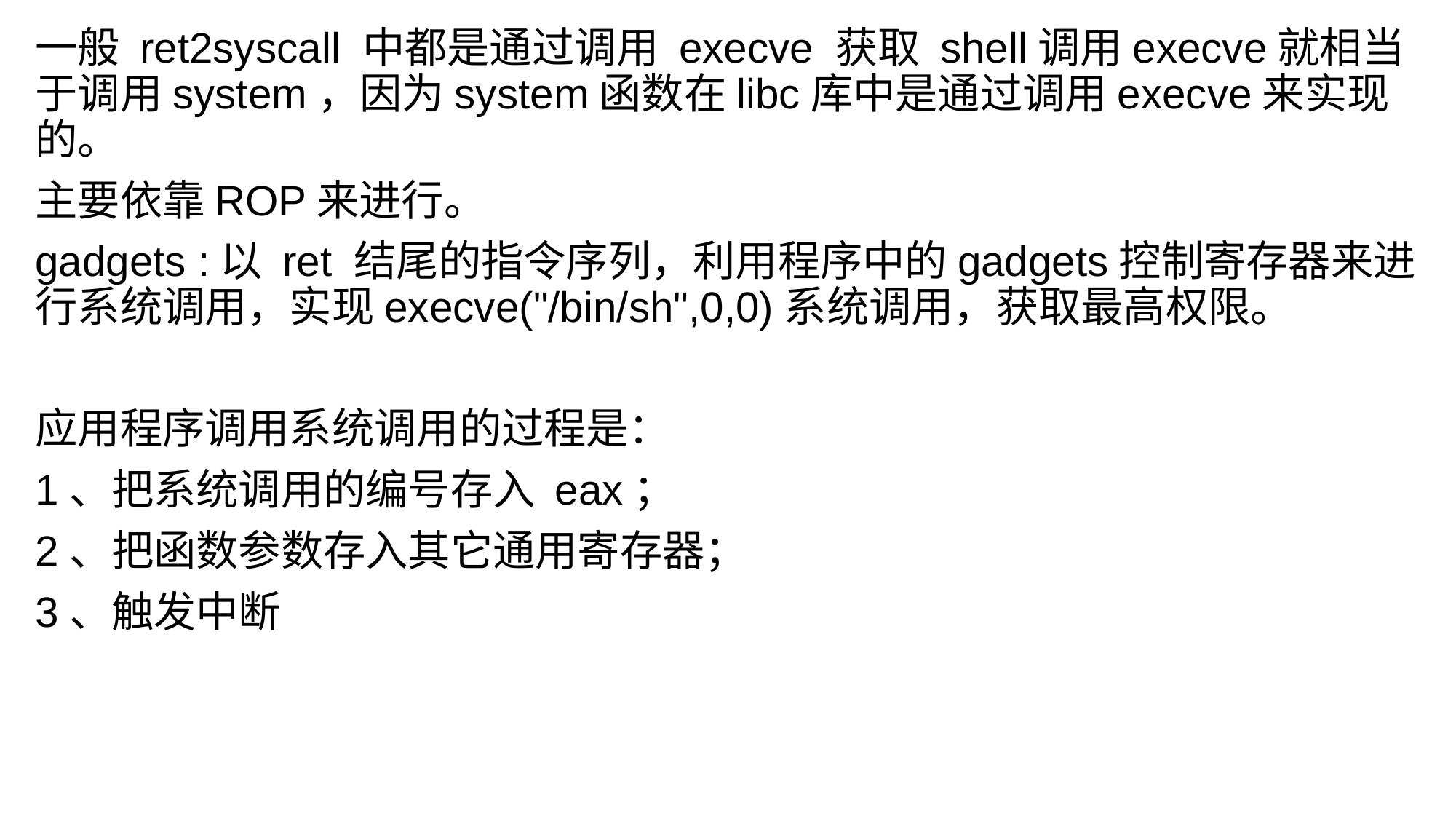

一般 ret2syscall 中都是通过调用 execve 获取 shell调用execve就相当于调用system，因为system函数在libc库中是通过调用execve来实现的。
主要依靠ROP来进行。
gadgets :以 ret 结尾的指令序列，利用程序中的gadgets控制寄存器来进行系统调用，实现execve("/bin/sh",0,0)系统调用，获取最高权限。

应用程序调用系统调用的过程是：
1、把系统调用的编号存入 eax；
2、把函数参数存入其它通用寄存器；
3、触发中断